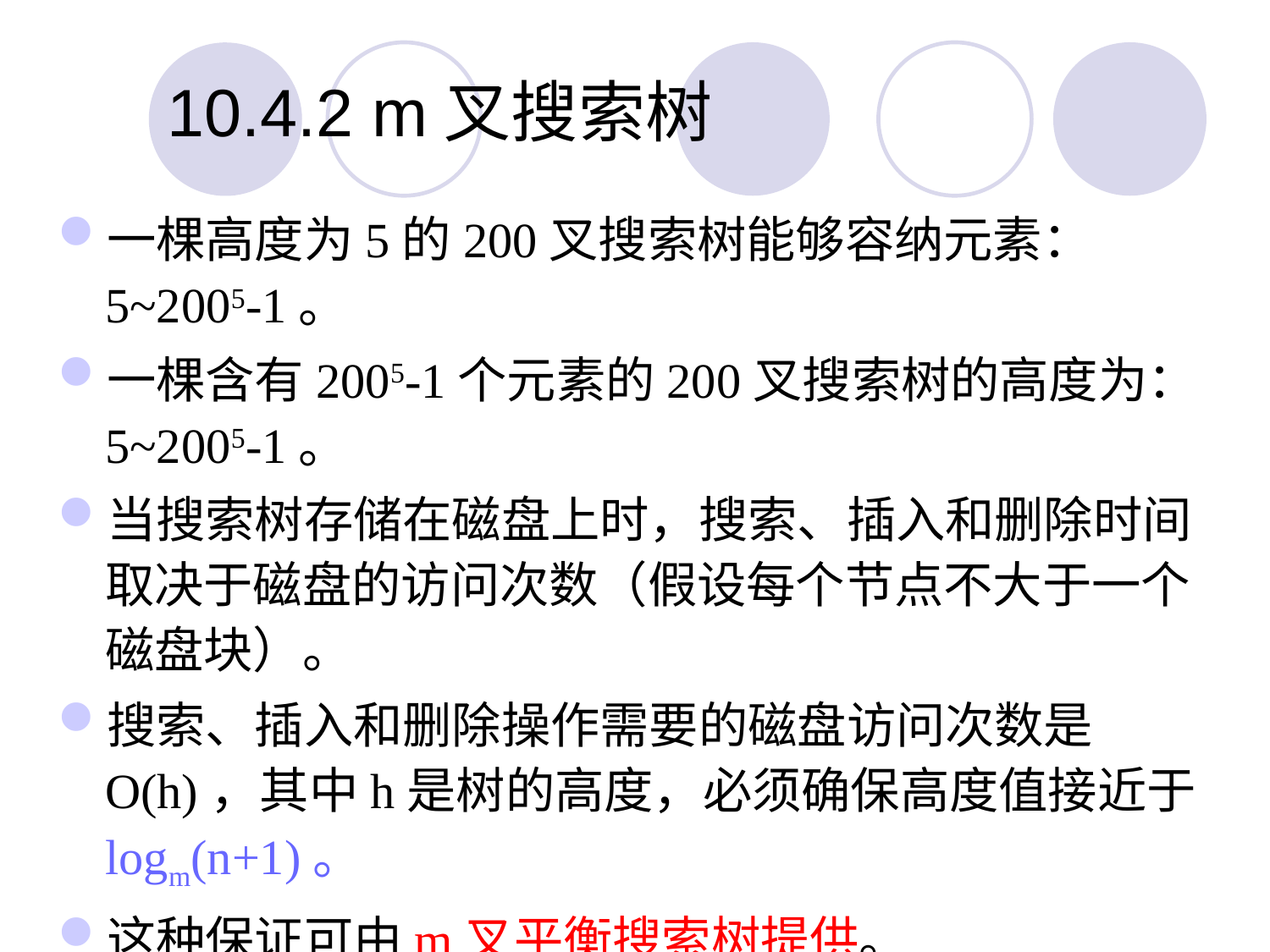

10.4.2 m叉搜索树
51

一棵高度为5的200叉搜索树能够容纳元素：5~2005-1。
一棵含有2005-1个元素的200叉搜索树的高度为：5~2005-1。
当搜索树存储在磁盘上时，搜索、插入和删除时间取决于磁盘的访问次数（假设每个节点不大于一个磁盘块）。
搜索、插入和删除操作需要的磁盘访问次数是O(h)，其中h是树的高度，必须确保高度值接近于logm(n+1)。
这种保证可由m叉平衡搜索树提供。